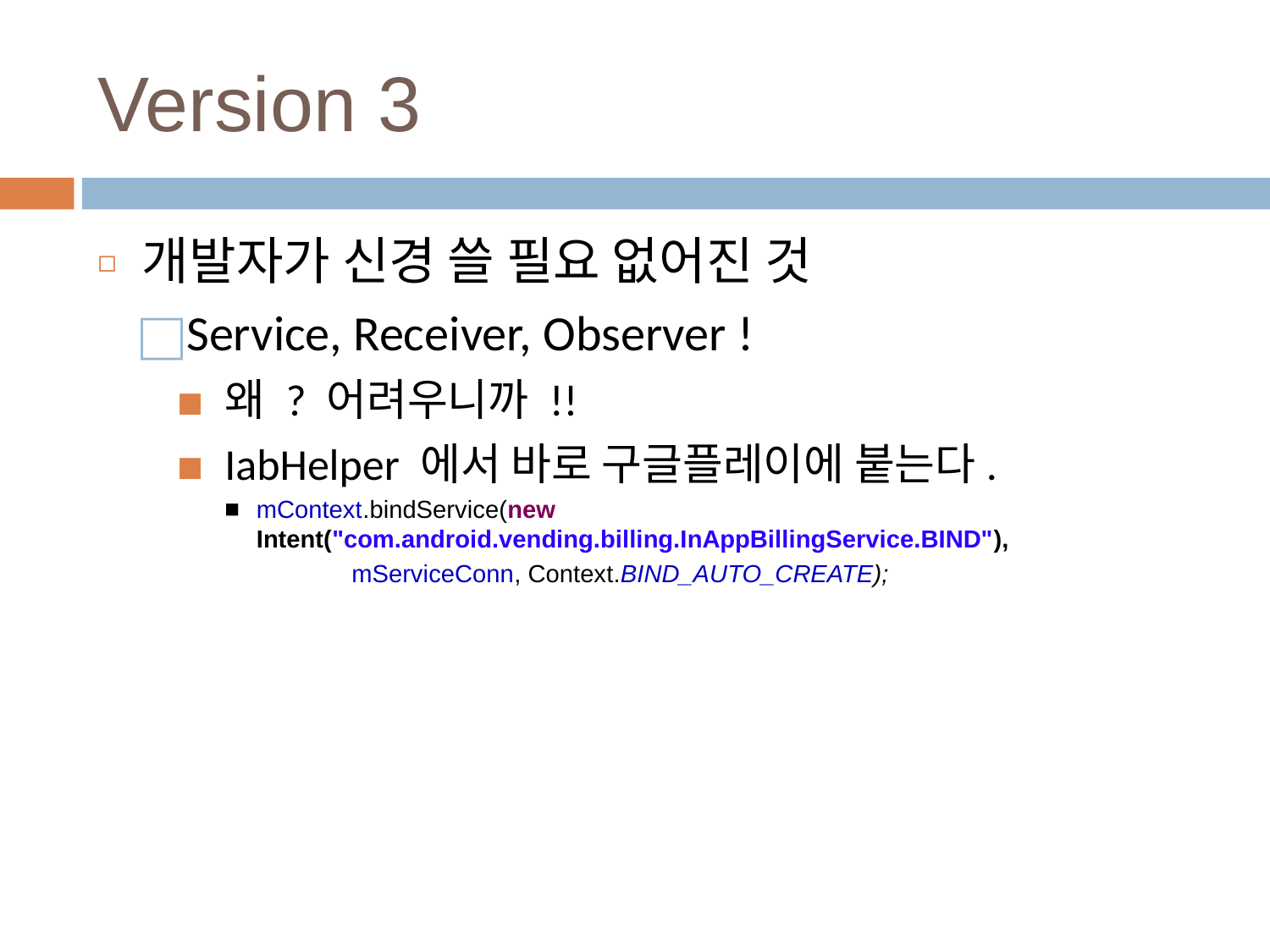

# Version 3
개발자가 신경 쓸 필요 없어진 것
Service, Receiver, Observer !
왜 ? 어려우니까 !!
IabHelper 에서 바로 구글플레이에 붙는다.
mContext.bindService(new Intent("com.android.vending.billing.InAppBillingService.BIND"),
	mServiceConn, Context.BIND_AUTO_CREATE);